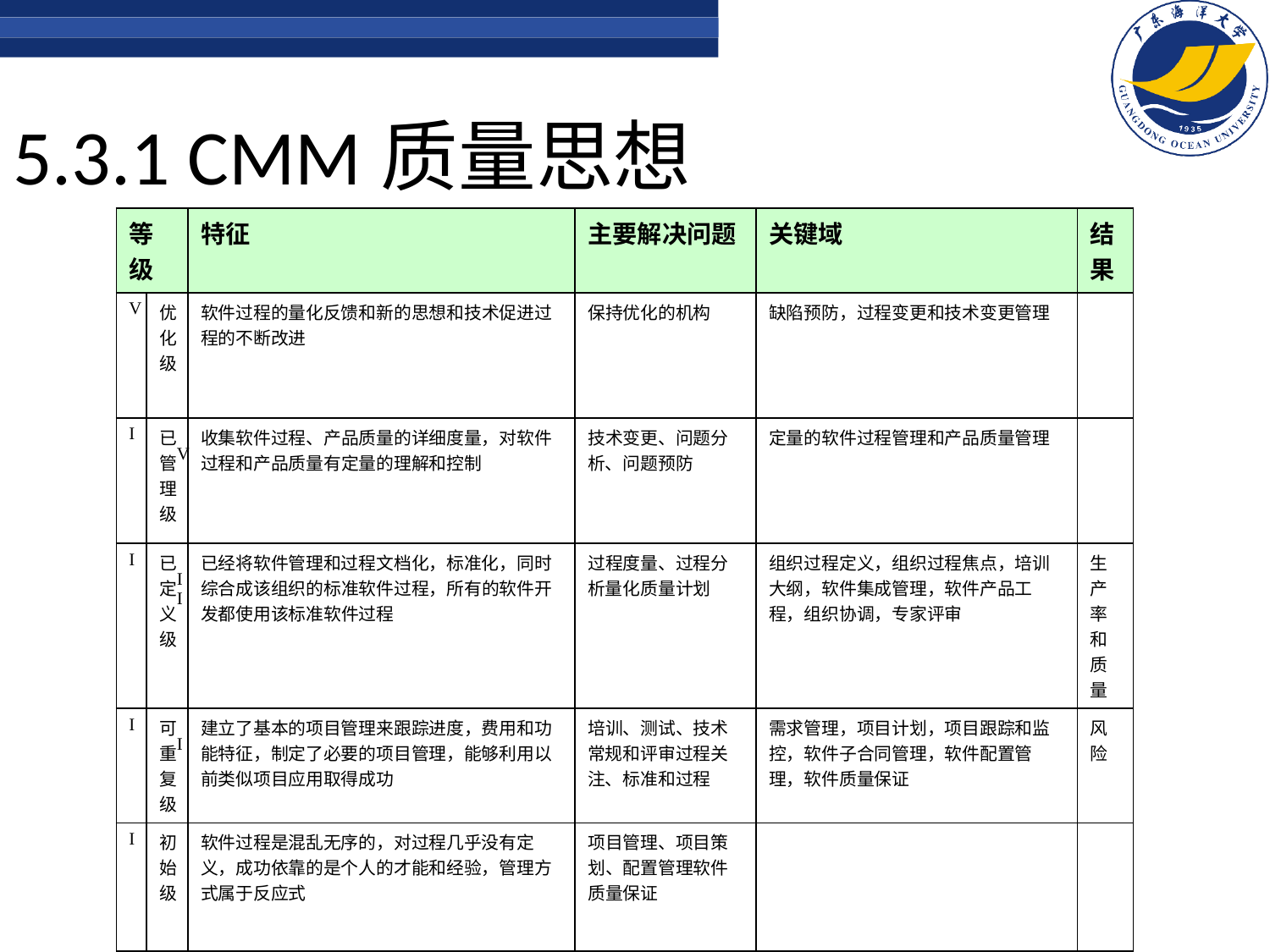

# 5.3.1 CMM质量思想
| 等 级 |  | 特征 | 主要解决问题 | 关键域 | 结 果 |
| --- | --- | --- | --- | --- | --- |
| V | 优 化 级 | 软件过程的量化反馈和新的思想和技术促进过 程的不断改进 | 保持优化的机构 | 缺陷预防，过程变更和技术变更管理 |  |
| IV | 已 管 理 级 | 收集软件过程、产品质量的详细度量，对软件 过程和产品质量有定量的理解和控制 | 技术变更、问题分 析、问题预防 | 定量的软件过程管理和产品质量管理 |  |
| III | 已 定 义 级 | 已经将软件管理和过程文档化，标准化，同时 综合成该组织的标准软件过程，所有的软件开 发都使用该标准软件过程 | 过程度量、过程分 析量化质量计划 | 组织过程定义，组织过程焦点，培训 大纲，软件集成管理，软件产品工 程，组织协调，专家评审 | 生 产 率 和 质 量 |
| II | 可 重 复 级 | 建立了基本的项目管理来跟踪进度，费用和功 能特征，制定了必要的项目管理，能够利用以 前类似项目应用取得成功 | 培训、测试、技术 常规和评审过程关 注、标准和过程 | 需求管理，项目计划，项目跟踪和监 控，软件子合同管理，软件配置管 理，软件质量保证 | 风 险 |
| I | 初 始 级 | 软件过程是混乱无序的，对过程几乎没有定 义，成功依靠的是个人的才能和经验，管理方 式属于反应式 | 项目管理、项目策 划、配置管理软件 质量保证 |  |  |
15